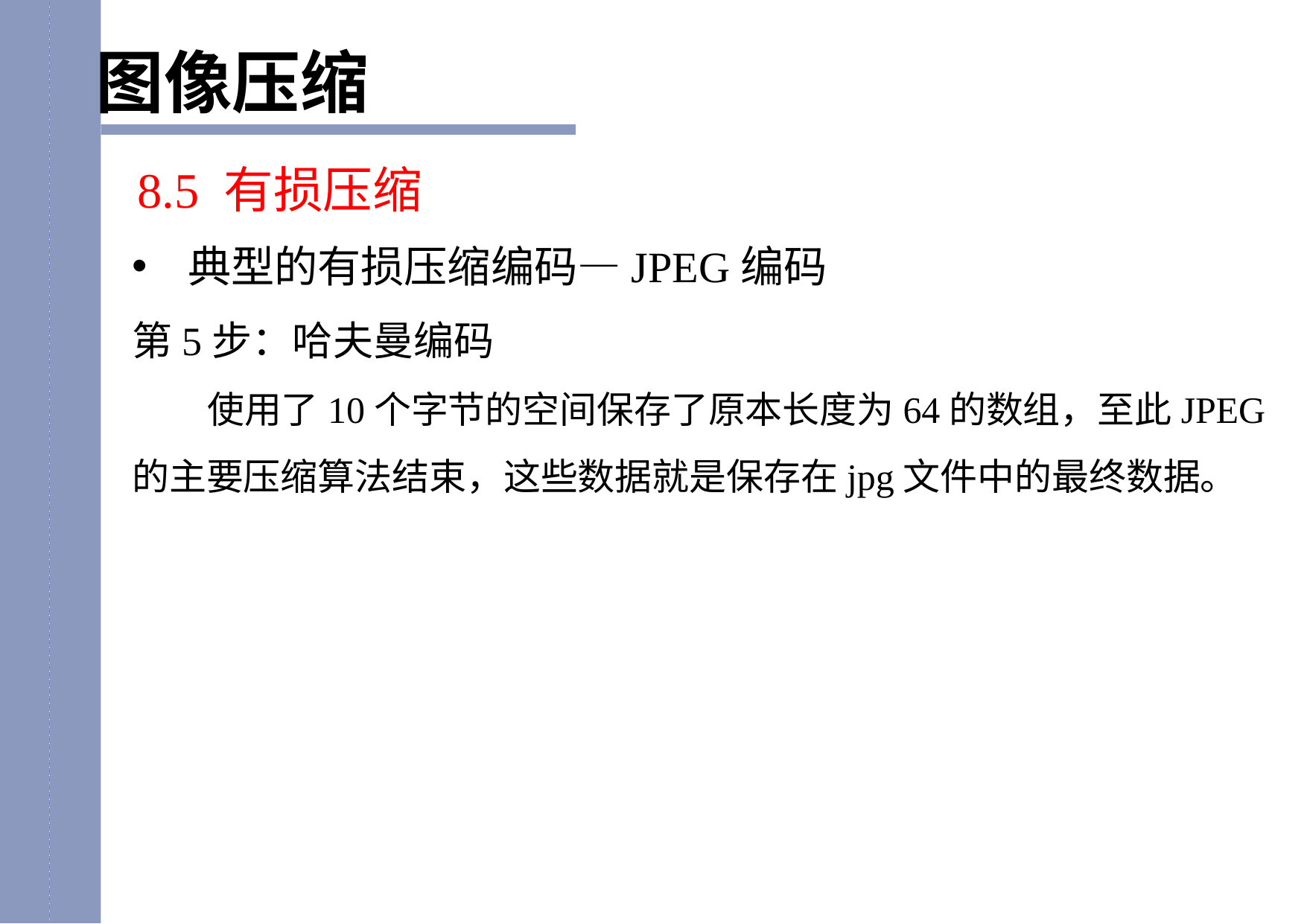

图像压缩

8.5 有损压缩
典型的有损压缩编码—JPEG编码
第5步：哈夫曼编码
        使用了10个字节的空间保存了原本长度为64的数组，至此JPEG的主要压缩算法结束，这些数据就是保存在jpg文件中的最终数据。